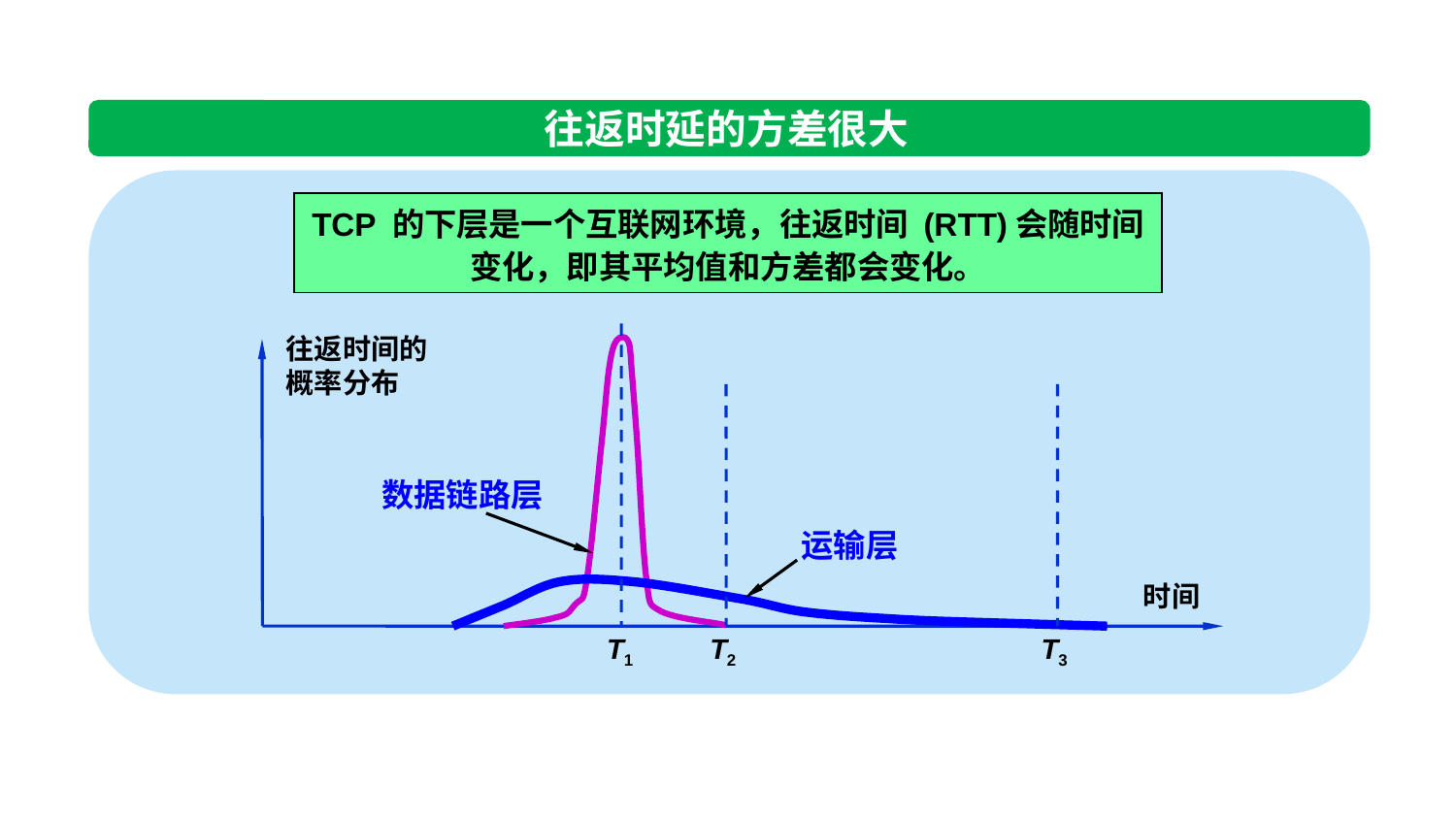

往返时延的方差很大

TCP 的下层是一个互联网环境，往返时间 (RTT)会随时间变化，即其平均值和方差都会变化。

往返时间的
概率分布

数据链路层

运输层

时间

T3
T1
T2

117